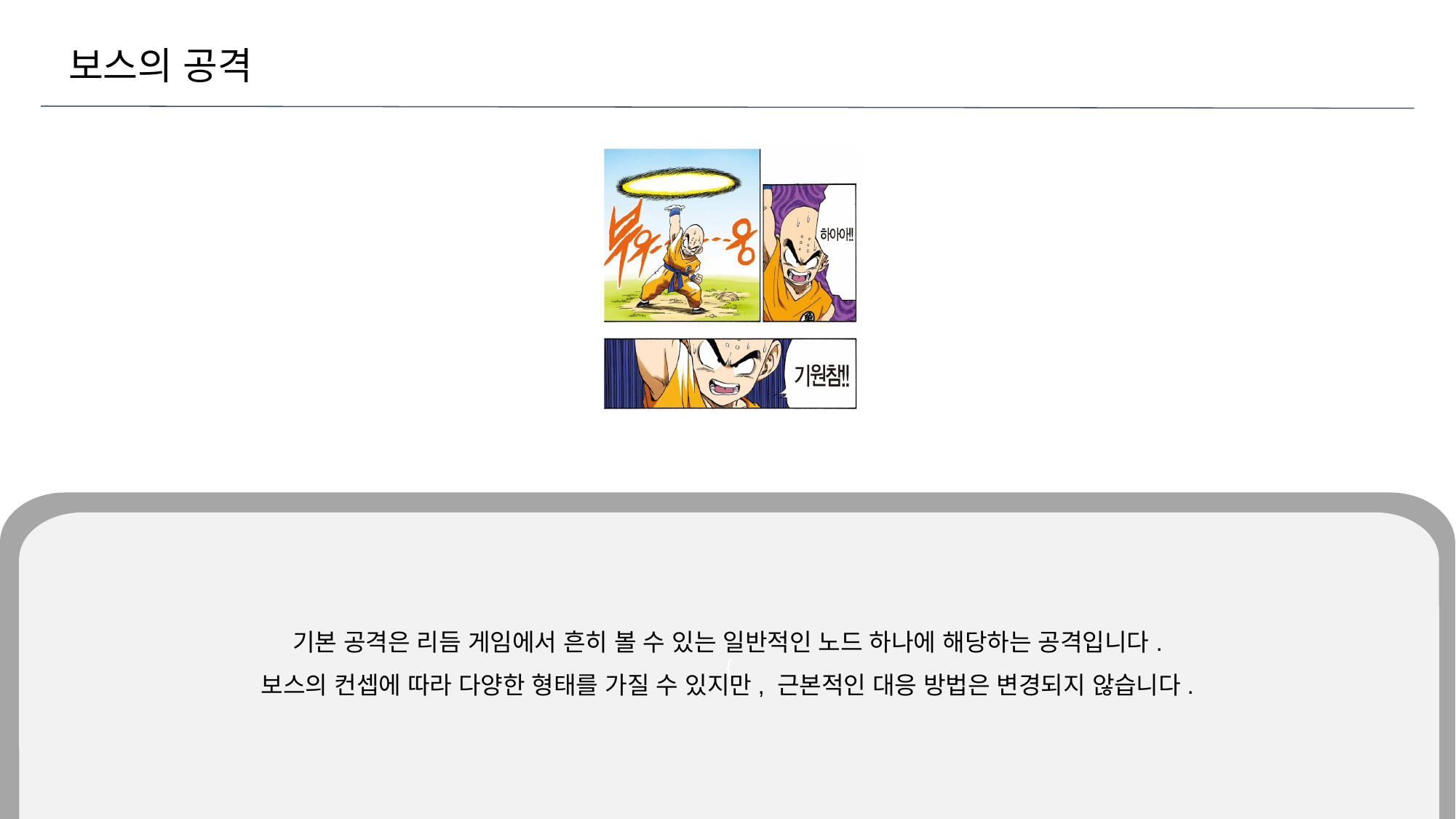

보스의 공격

{
기본 공격은 리듬 게임에서 흔히 볼 수 있는 일반적인 노드 하나에 해당하는 공격입니다.
보스의 컨셉에 따라 다양한 형태를 가질 수 있지만, 근본적인 대응 방법은 변경되지 않습니다.